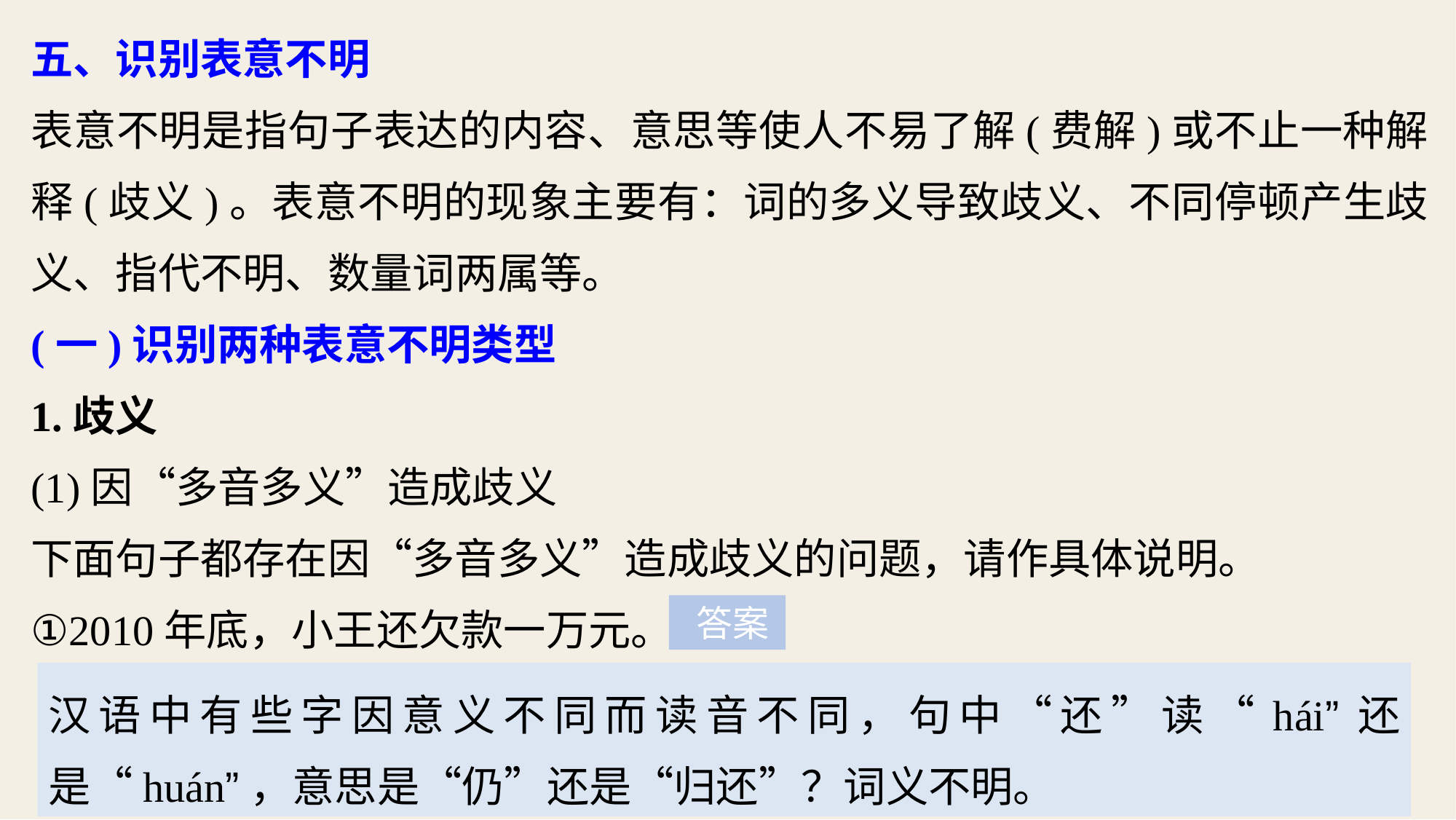

五、识别表意不明
表意不明是指句子表达的内容、意思等使人不易了解(费解)或不止一种解释(歧义)。表意不明的现象主要有：词的多义导致歧义、不同停顿产生歧义、指代不明、数量词两属等。
(一)识别两种表意不明类型
1.歧义
(1)因“多音多义”造成歧义
下面句子都存在因“多音多义”造成歧义的问题，请作具体说明。
①2010年底，小王还欠款一万元。
 答案
汉语中有些字因意义不同而读音不同，句中“还”读“hái”还是“huán”，意思是“仍”还是“归还”？词义不明。